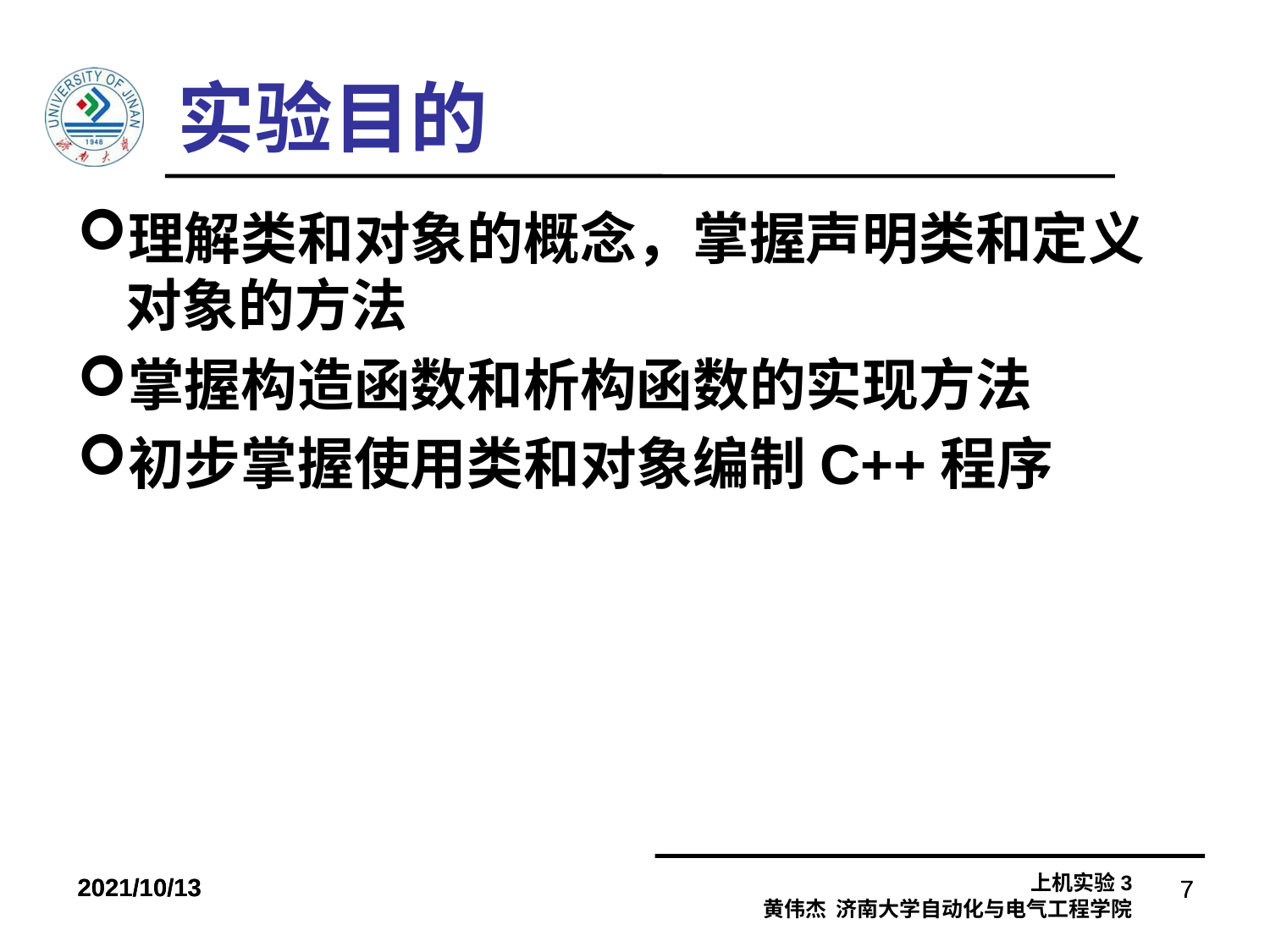

实验目的
理解类和对象的概念，掌握声明类和定义对象的方法
掌握构造函数和析构函数的实现方法
初步掌握使用类和对象编制C++程序
2021/10/13
2021/10/13
7
7